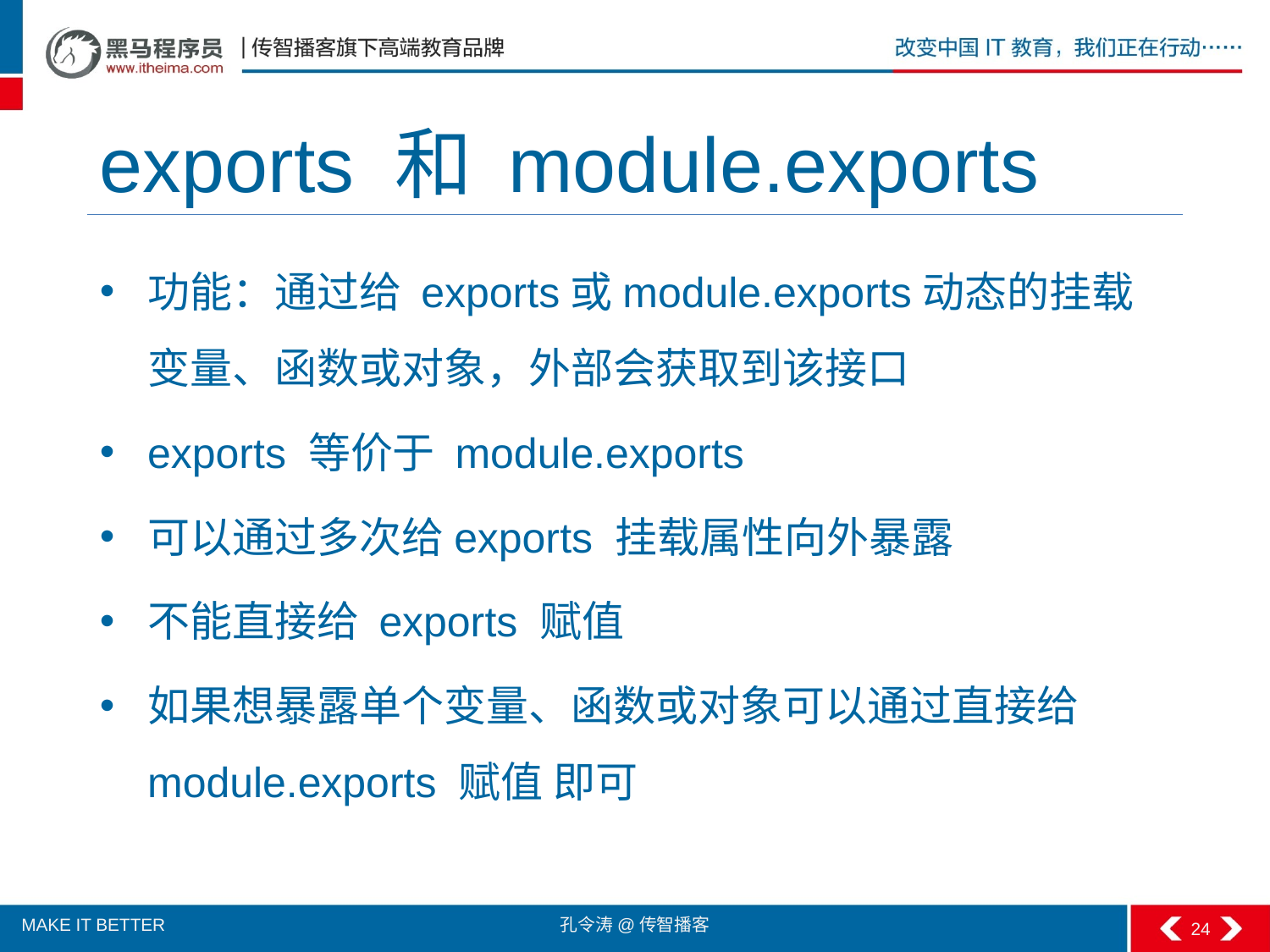

# exports 和 module.exports
功能：通过给 exports或module.exports动态的挂载变量、函数或对象，外部会获取到该接口
exports 等价于 module.exports
可以通过多次给exports 挂载属性向外暴露
不能直接给 exports 赋值
如果想暴露单个变量、函数或对象可以通过直接给 module.exports 赋值 即可

24
孔令涛@传智播客
MAKE IT BETTER